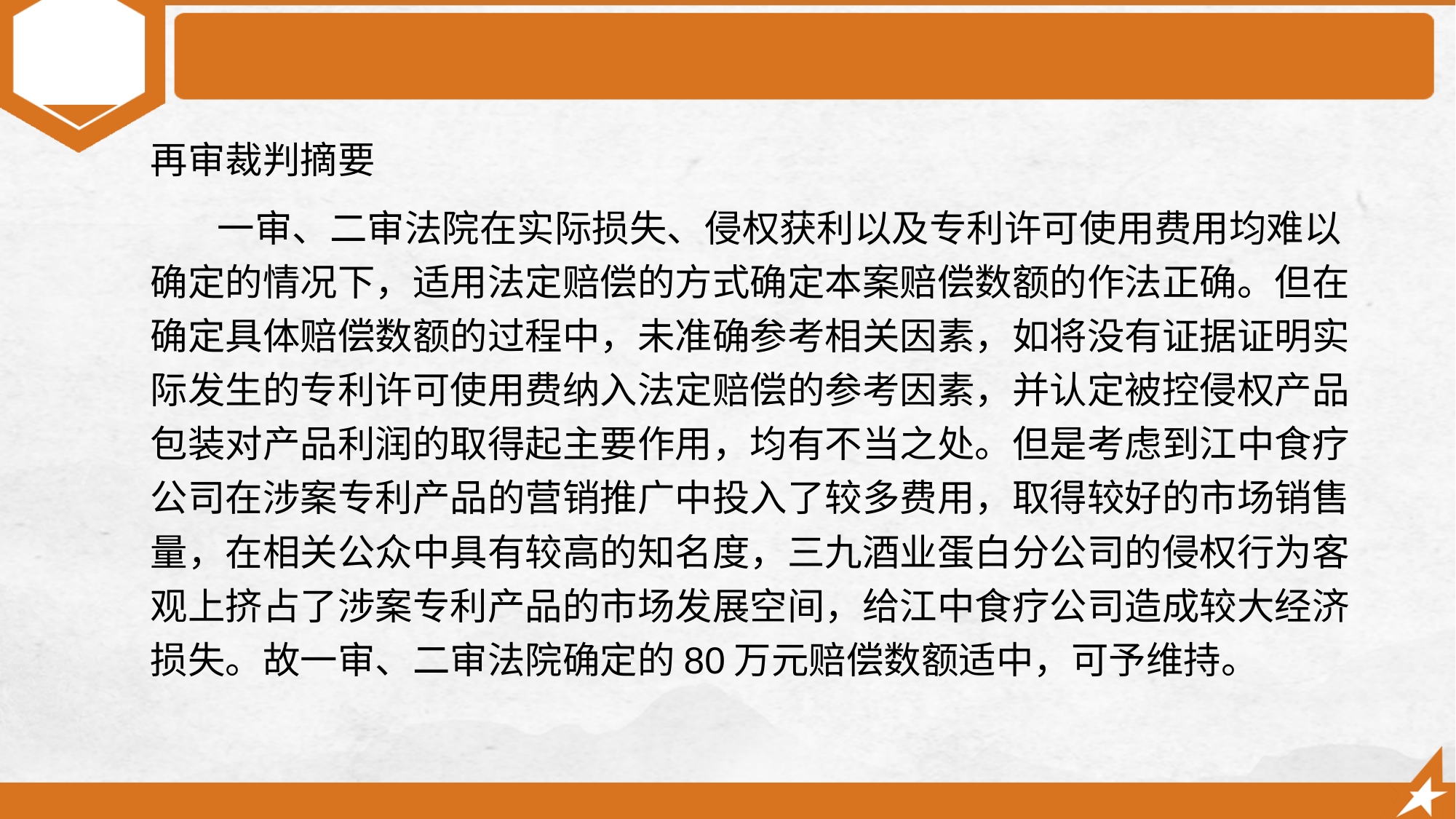

再审裁判摘要
       一审、二审法院在实际损失、侵权获利以及专利许可使用费用均难以确定的情况下，适用法定赔偿的方式确定本案赔偿数额的作法正确。但在确定具体赔偿数额的过程中，未准确参考相关因素，如将没有证据证明实际发生的专利许可使用费纳入法定赔偿的参考因素，并认定被控侵权产品包装对产品利润的取得起主要作用，均有不当之处。但是考虑到江中食疗公司在涉案专利产品的营销推广中投入了较多费用，取得较好的市场销售量，在相关公众中具有较高的知名度，三九酒业蛋白分公司的侵权行为客观上挤占了涉案专利产品的市场发展空间，给江中食疗公司造成较大经济损失。故一审、二审法院确定的80万元赔偿数额适中，可予维持。